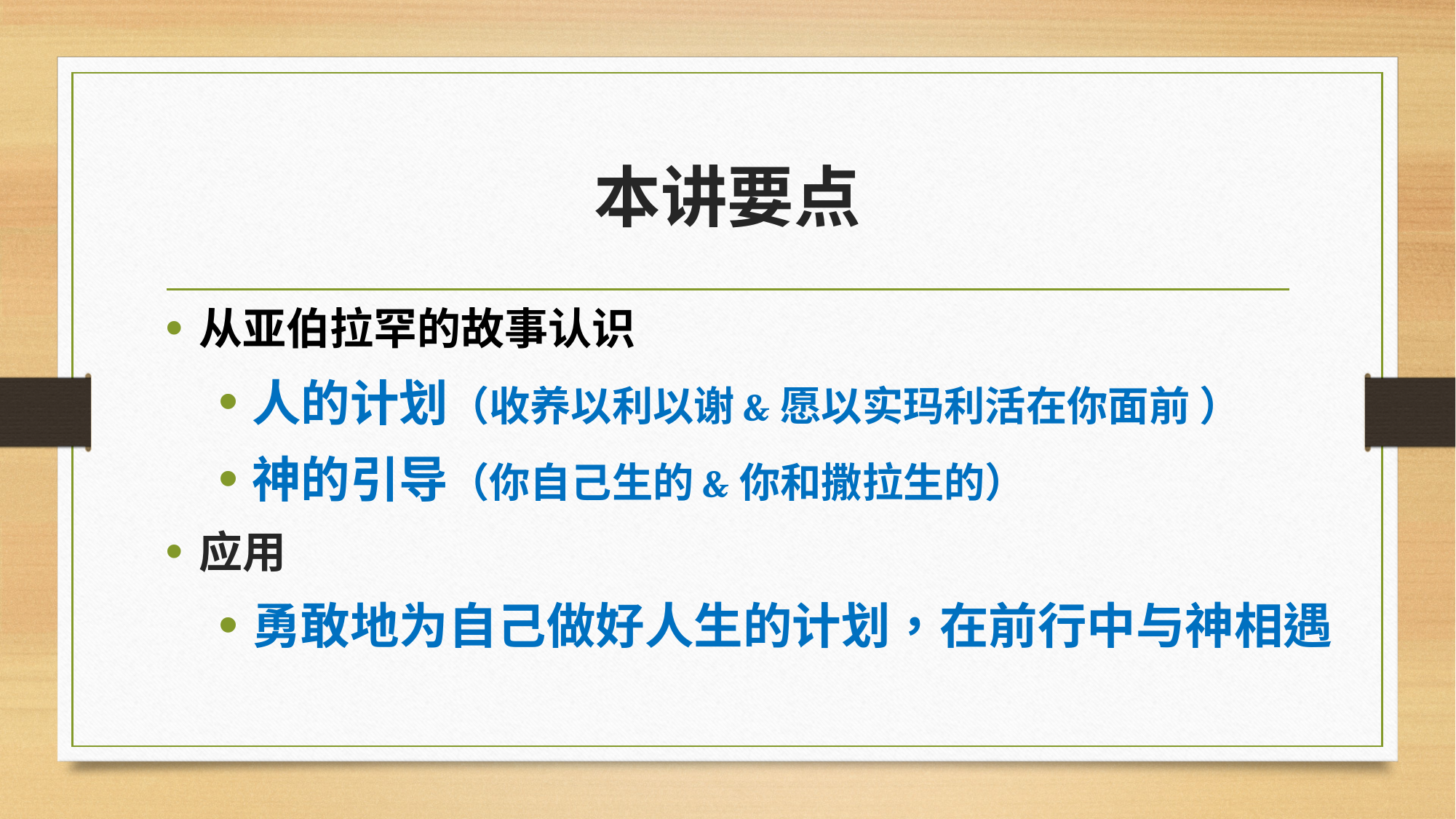

# 本讲要点
从亚伯拉罕的故事认识
人的计划（收养以利以谢&愿以实玛利活在你面前 ）
神的引导（你自己生的&你和撒拉生的）
应用
勇敢地为自己做好人生的计划，在前行中与神相遇